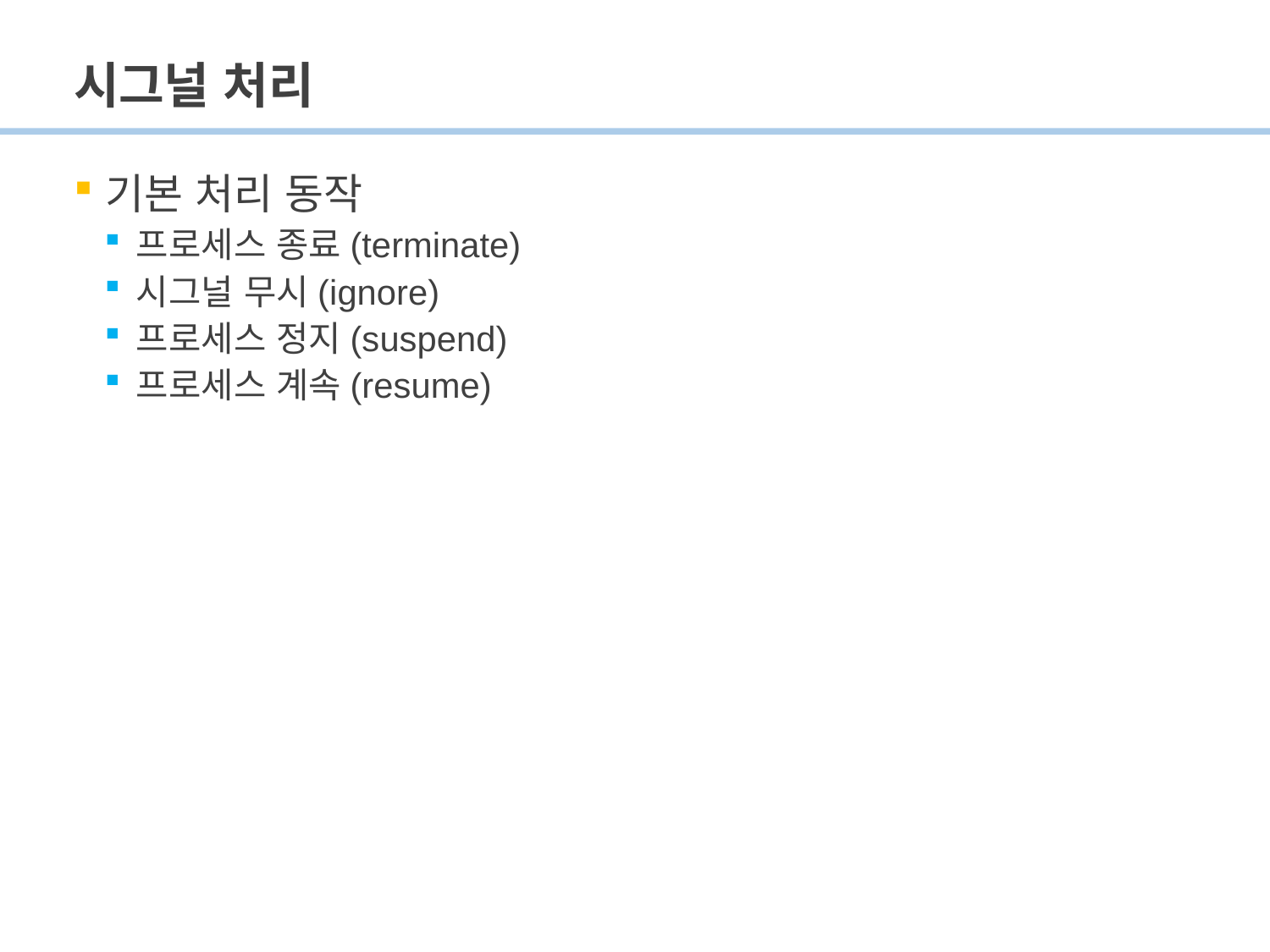

# 시그널 처리
기본 처리 동작
프로세스 종료(terminate)
시그널 무시(ignore)
프로세스 정지(suspend)
프로세스 계속(resume)